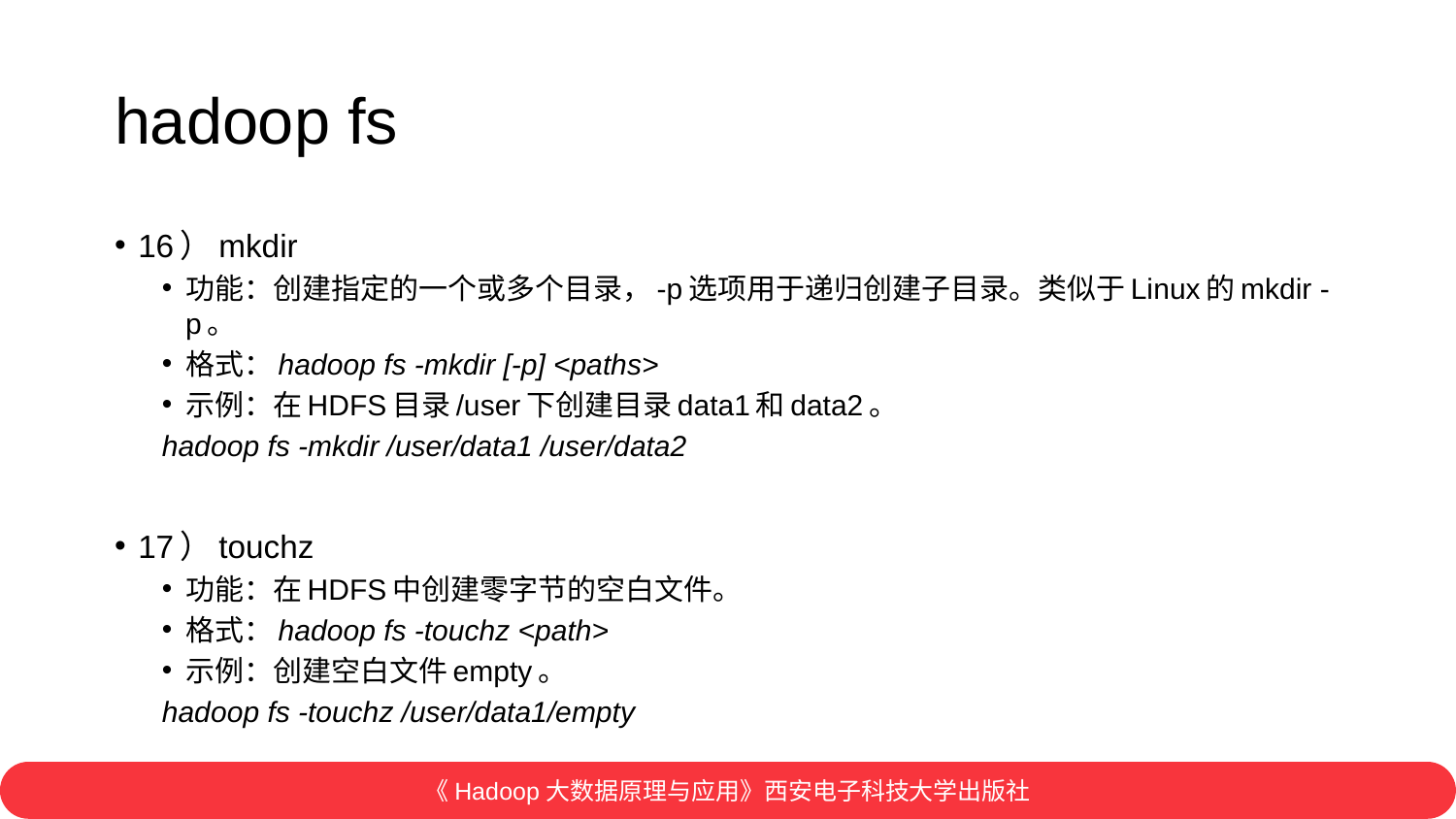

# hadoop fs
16）mkdir
功能：创建指定的一个或多个目录，-p选项用于递归创建子目录。类似于Linux的mkdir -p。
格式：hadoop fs -mkdir [-p] <paths>
示例：在HDFS目录/user下创建目录data1和data2。
hadoop fs -mkdir /user/data1 /user/data2

17）touchz
功能：在HDFS中创建零字节的空白文件。
格式：hadoop fs -touchz <path>
示例：创建空白文件empty。
hadoop fs -touchz /user/data1/empty